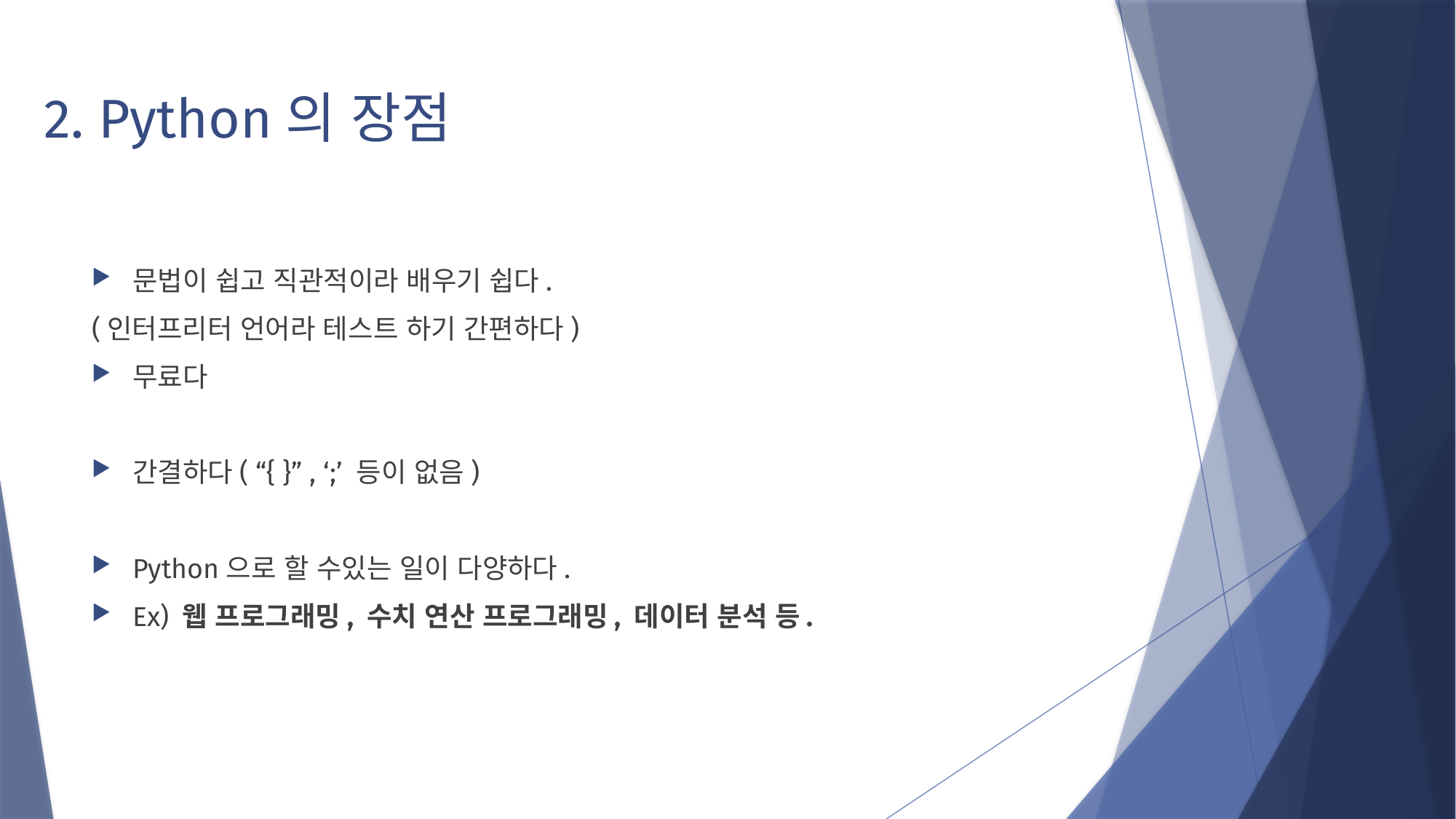

# 2. Python의 장점
문법이 쉽고 직관적이라 배우기 쉽다.
(인터프리터 언어라 테스트 하기 간편하다)
무료다

간결하다( “{ }” , ‘;’ 등이 없음)

Python으로 할 수있는 일이 다양하다.
Ex) 웹 프로그래밍, 수치 연산 프로그래밍, 데이터 분석 등.